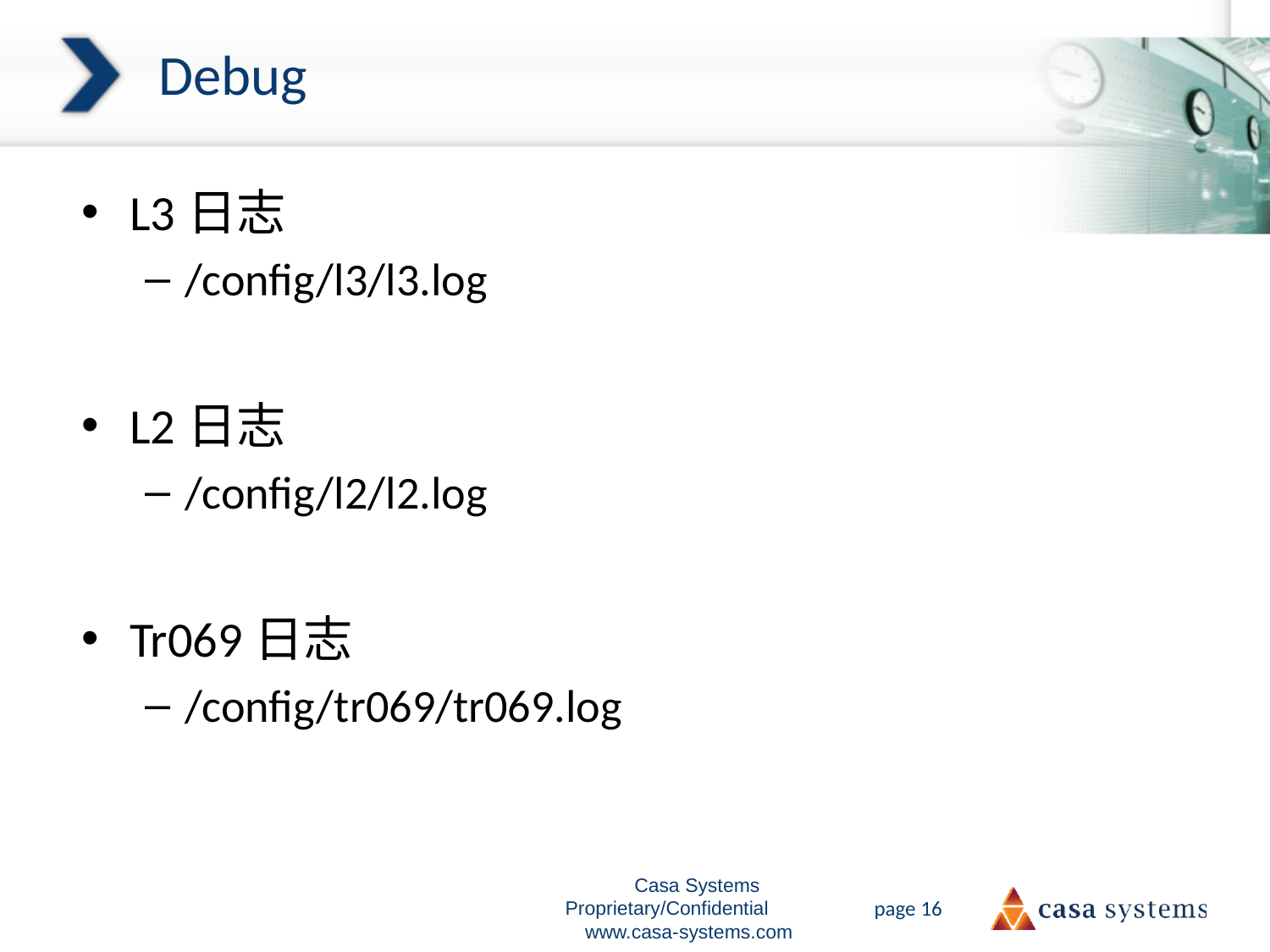

# Debug
L3日志
/config/l3/l3.log

L2日志
/config/l2/l2.log

Tr069日志
/config/tr069/tr069.log

Casa Systems Proprietary/Confidential            www.casa-systems.com
page 16